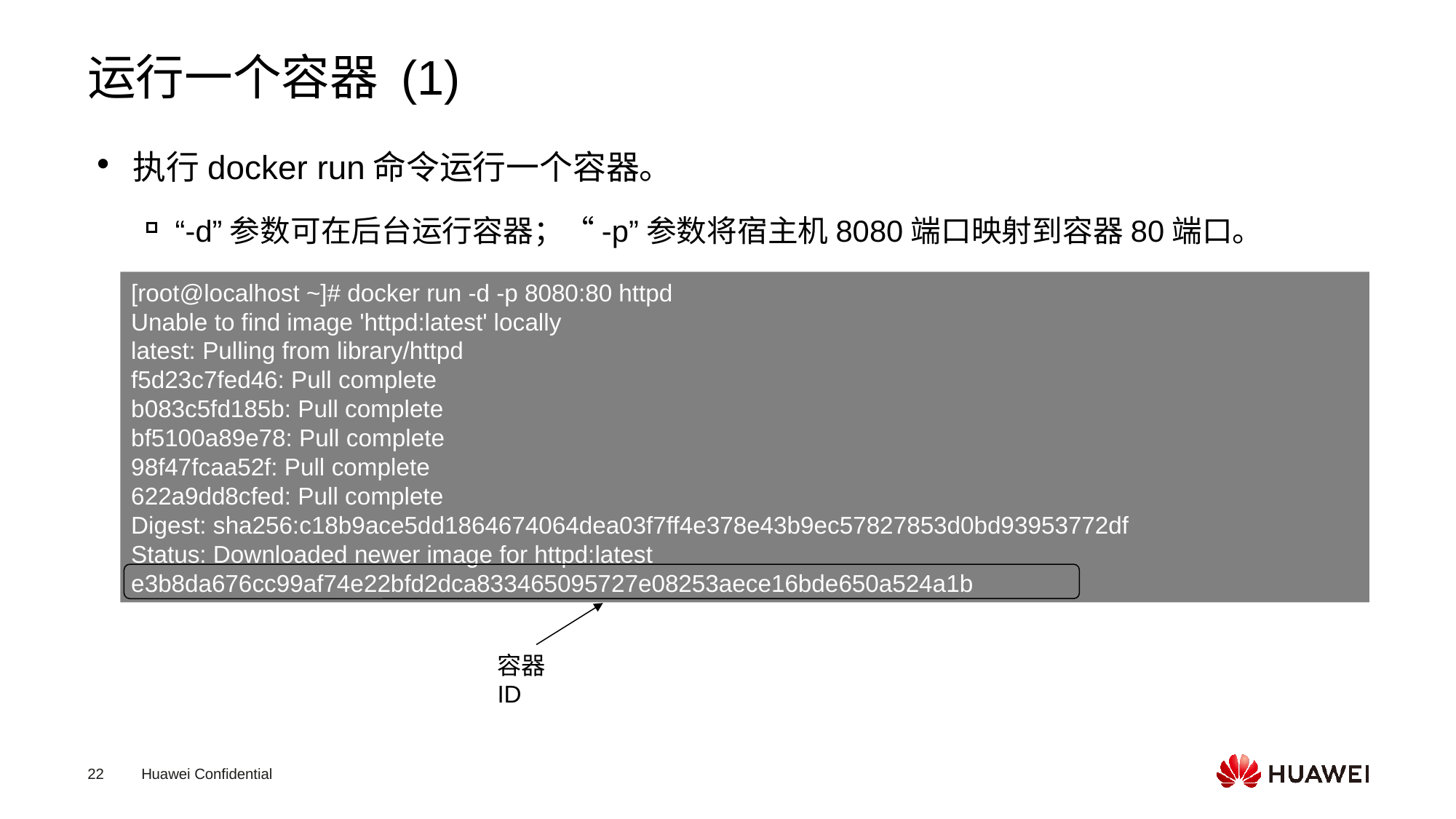

# 运行一个容器 (1)
执行docker run命令运行一个容器。
“-d”参数可在后台运行容器；“-p”参数将宿主机8080端口映射到容器80端口。

[root@localhost ~]# docker run -d -p 8080:80 httpd
Unable to find image 'httpd:latest' locally
latest: Pulling from library/httpd
f5d23c7fed46: Pull complete
b083c5fd185b: Pull complete
bf5100a89e78: Pull complete
98f47fcaa52f: Pull complete
622a9dd8cfed: Pull complete
Digest: sha256:c18b9ace5dd1864674064dea03f7ff4e378e43b9ec57827853d0bd93953772df
Status: Downloaded newer image for httpd:latest
e3b8da676cc99af74e22bfd2dca833465095727e08253aece16bde650a524a1b

容器ID